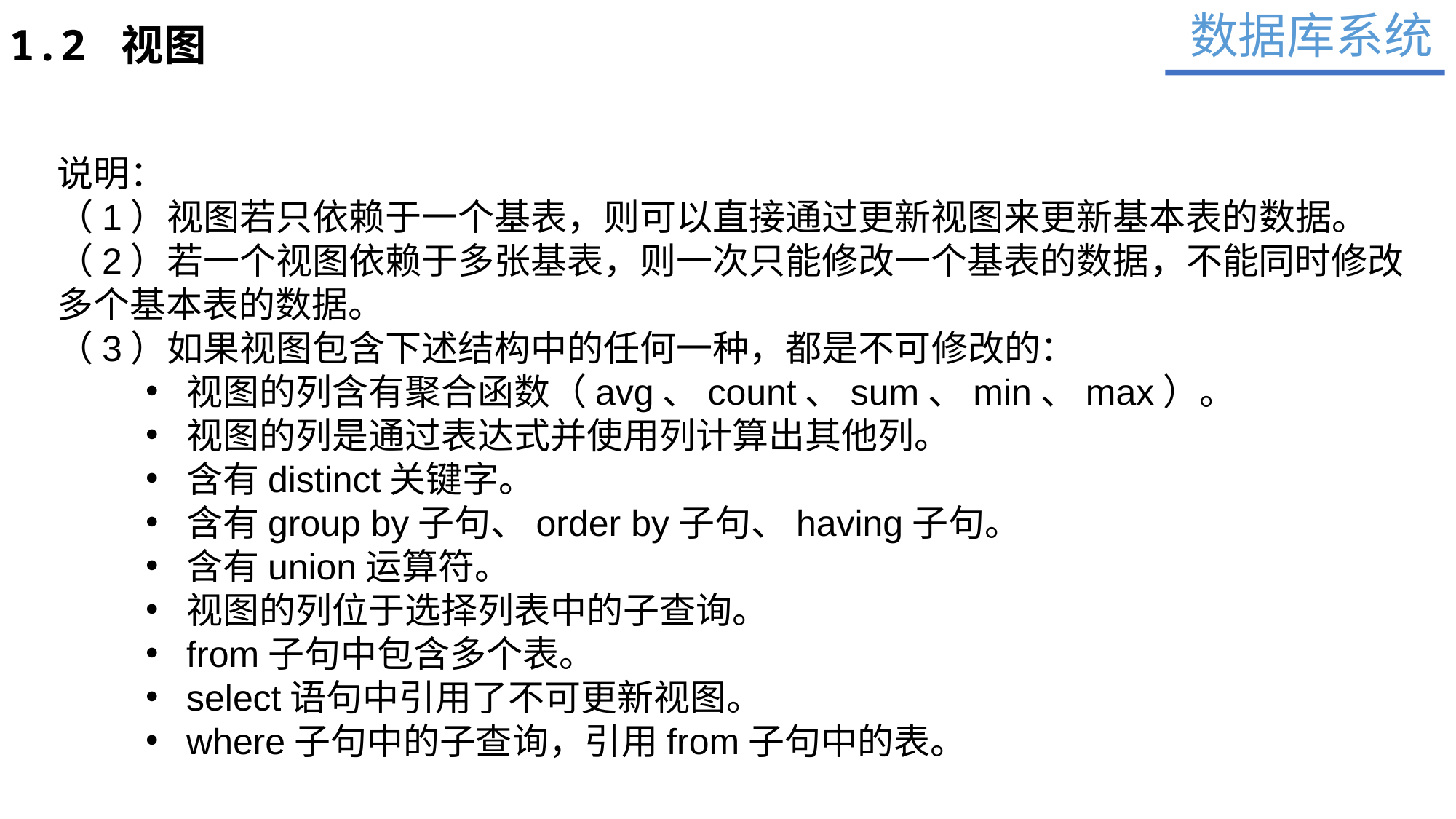

数据库系统
1.2 视图

说明：
（1）视图若只依赖于一个基表，则可以直接通过更新视图来更新基本表的数据。
（2）若一个视图依赖于多张基表，则一次只能修改一个基表的数据，不能同时修改多个基本表的数据。
（3）如果视图包含下述结构中的任何一种，都是不可修改的：
视图的列含有聚合函数（avg、count、sum、min、max）。
视图的列是通过表达式并使用列计算出其他列。
含有distinct关键字。
含有group by子句、order by子句、having子句。
含有union运算符。
视图的列位于选择列表中的子查询。
from子句中包含多个表。
select语句中引用了不可更新视图。
where子句中的子查询，引用from子句中的表。